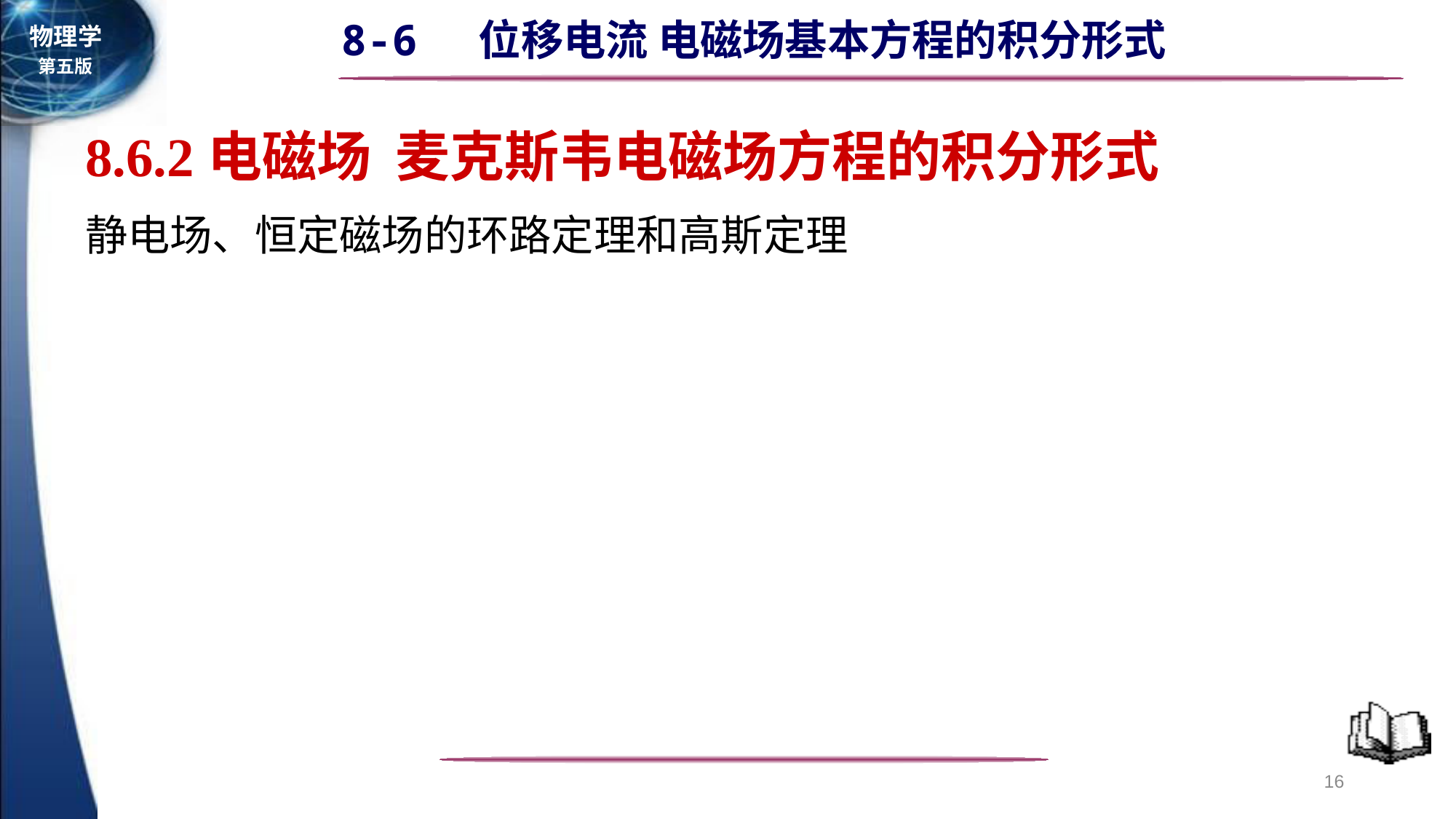

8.6.2电磁场  麦克斯韦电磁场方程的积分形式
静电场、恒定磁场的环路定理和高斯定理
16